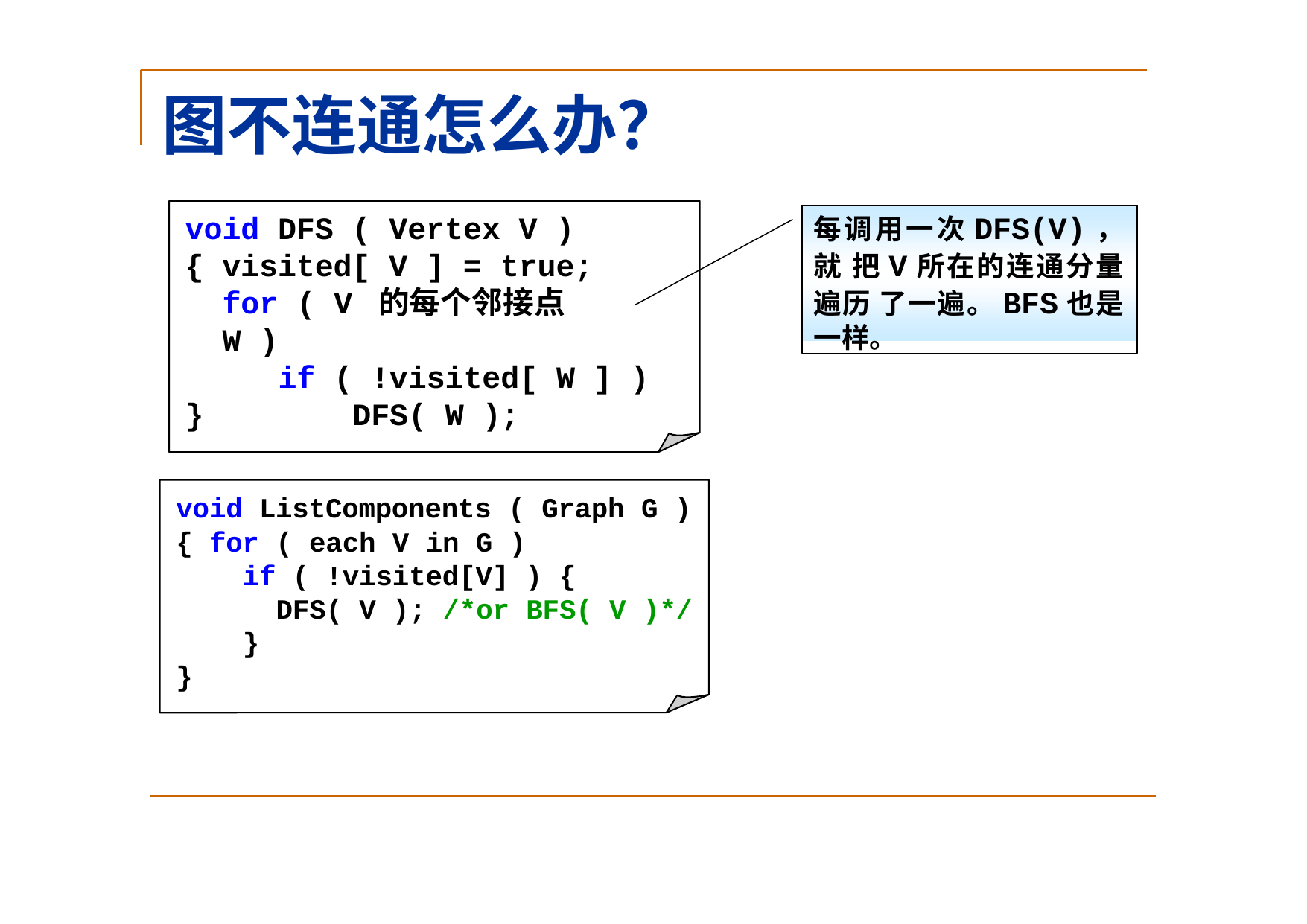

# 图不连通怎么办？

每调用一次DFS(V)，就 把V所在的连通分量遍历 了一遍。BFS也是一样。
void DFS ( Vertex V )
{ visited[ V ] = true;  for ( V 的每个邻接点 W )
if ( !visited[ W ] )  DFS( W );

}

void ListComponents ( Graph G )
{ for ( each V in G )
if ( !visited[V] ) {
DFS( V ); /*or BFS( V )*/
}
}